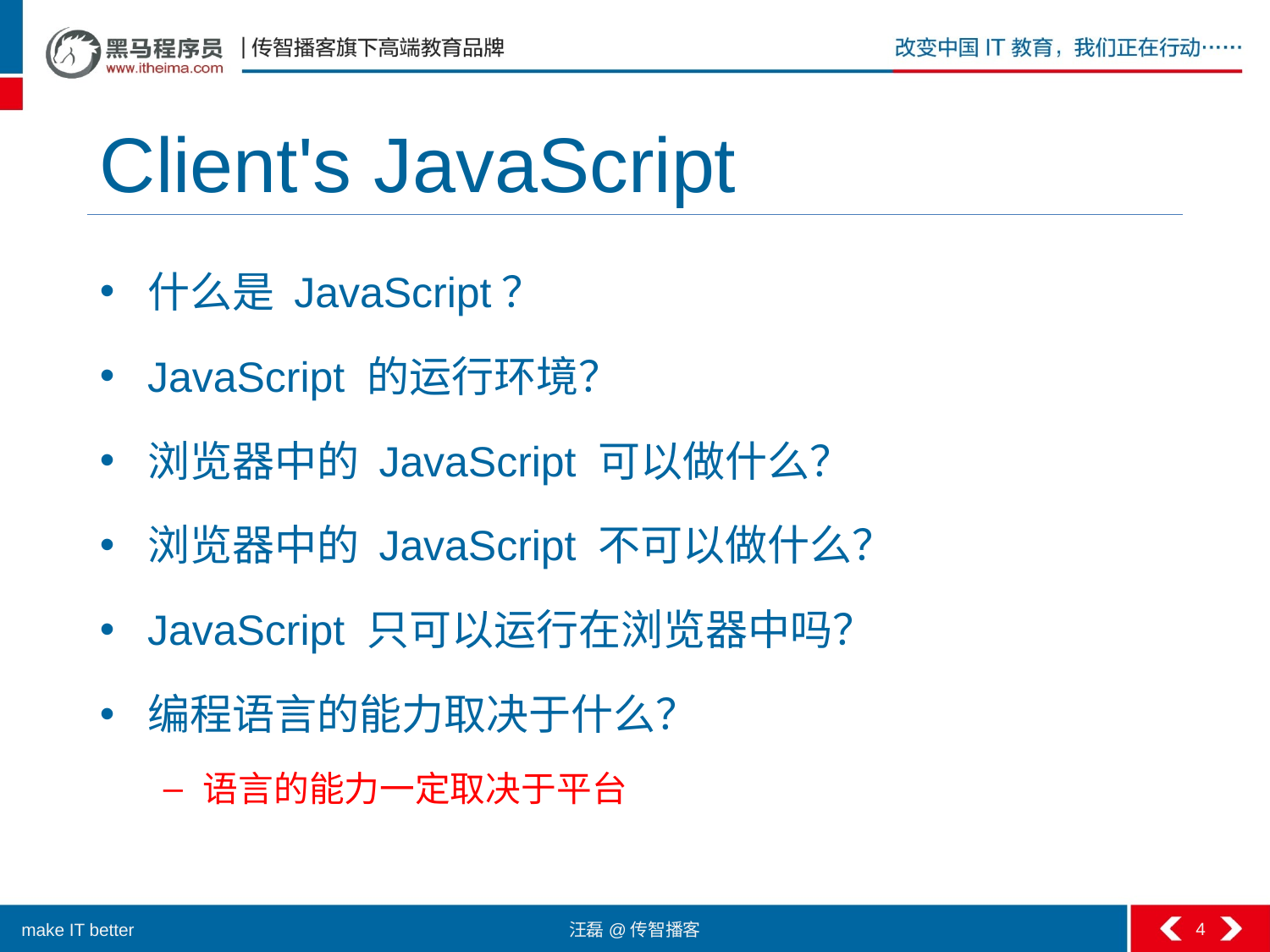

# Client's JavaScript
什么是 JavaScript？
JavaScript 的运行环境？
浏览器中的 JavaScript 可以做什么？
浏览器中的 JavaScript 不可以做什么？
JavaScript 只可以运行在浏览器中吗？
编程语言的能力取决于什么？
语言的能力一定取决于平台
4
汪磊@传智播客
make IT better